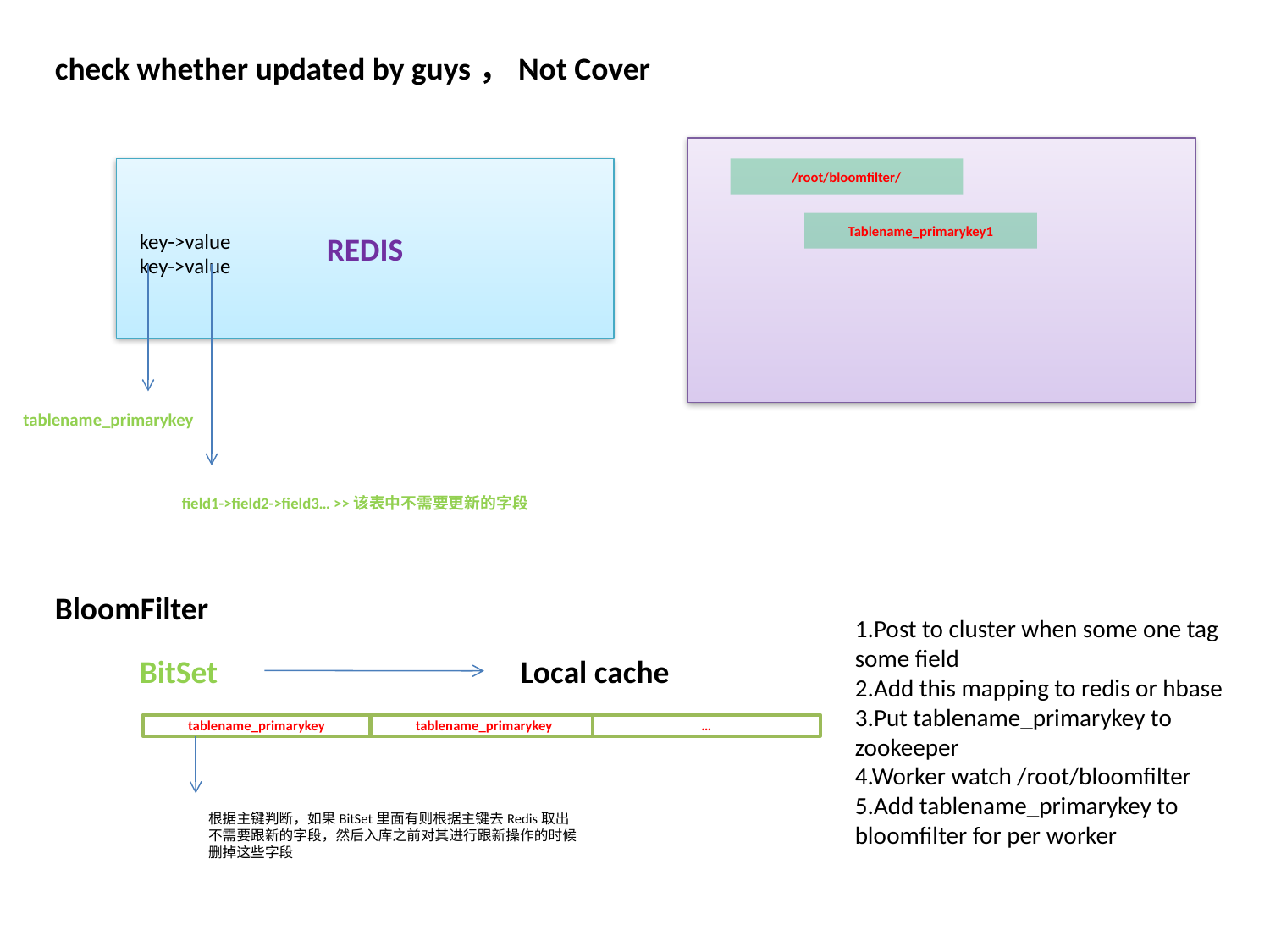

check whether updated by guys，Not Cover

REDIS
/root/bloomfilter/
Tablename_primarykey1
key->value
key->value
tablename_primarykey
field1->field2->field3… >>该表中不需要更新的字段
BloomFilter
1.Post to cluster when some one tag some field
2.Add this mapping to redis or hbase
3.Put tablename_primarykey to zookeeper
4.Worker watch /root/bloomfilter
5.Add tablename_primarykey to bloomfilter for per worker
BitSet
Local cache
tablename_primarykey
tablename_primarykey
…
根据主键判断，如果BitSet里面有则根据主键去Redis取出不需要跟新的字段，然后入库之前对其进行跟新操作的时候删掉这些字段